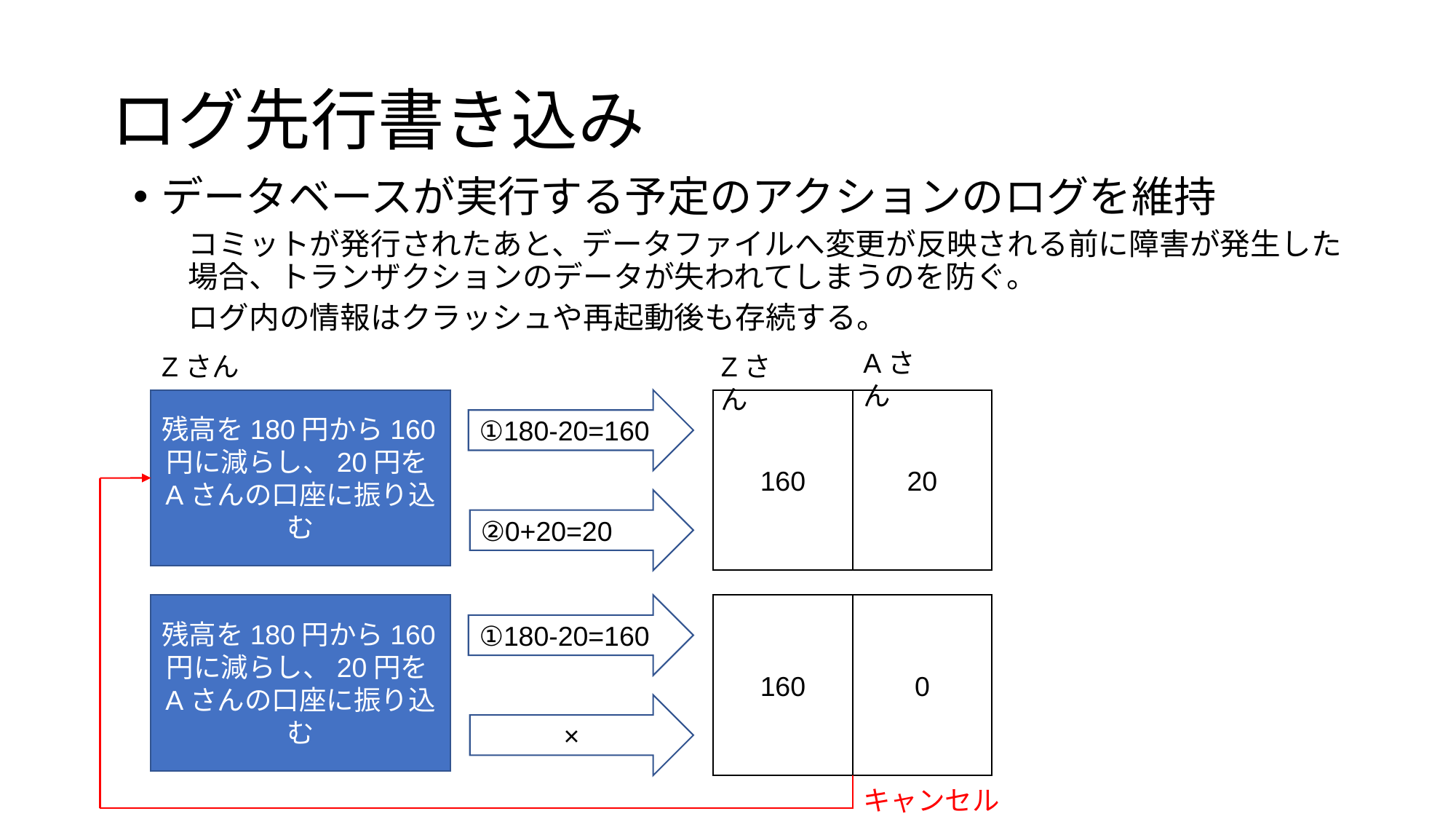

# ログ先行書き込み
データベースが実行する予定のアクションのログを維持
コミットが発行されたあと、データファイルへ変更が反映される前に障害が発生した場合、トランザクションのデータが失われてしまうのを防ぐ。
ログ内の情報はクラッシュや再起動後も存続する。
Aさん
Zさん
Zさん
残高を180円から160円に減らし、20円をAさんの口座に振り込む
①180-20=160
160
20
②0+20=20
残高を180円から160円に減らし、20円をAさんの口座に振り込む
①180-20=160
160
0
×
キャンセル